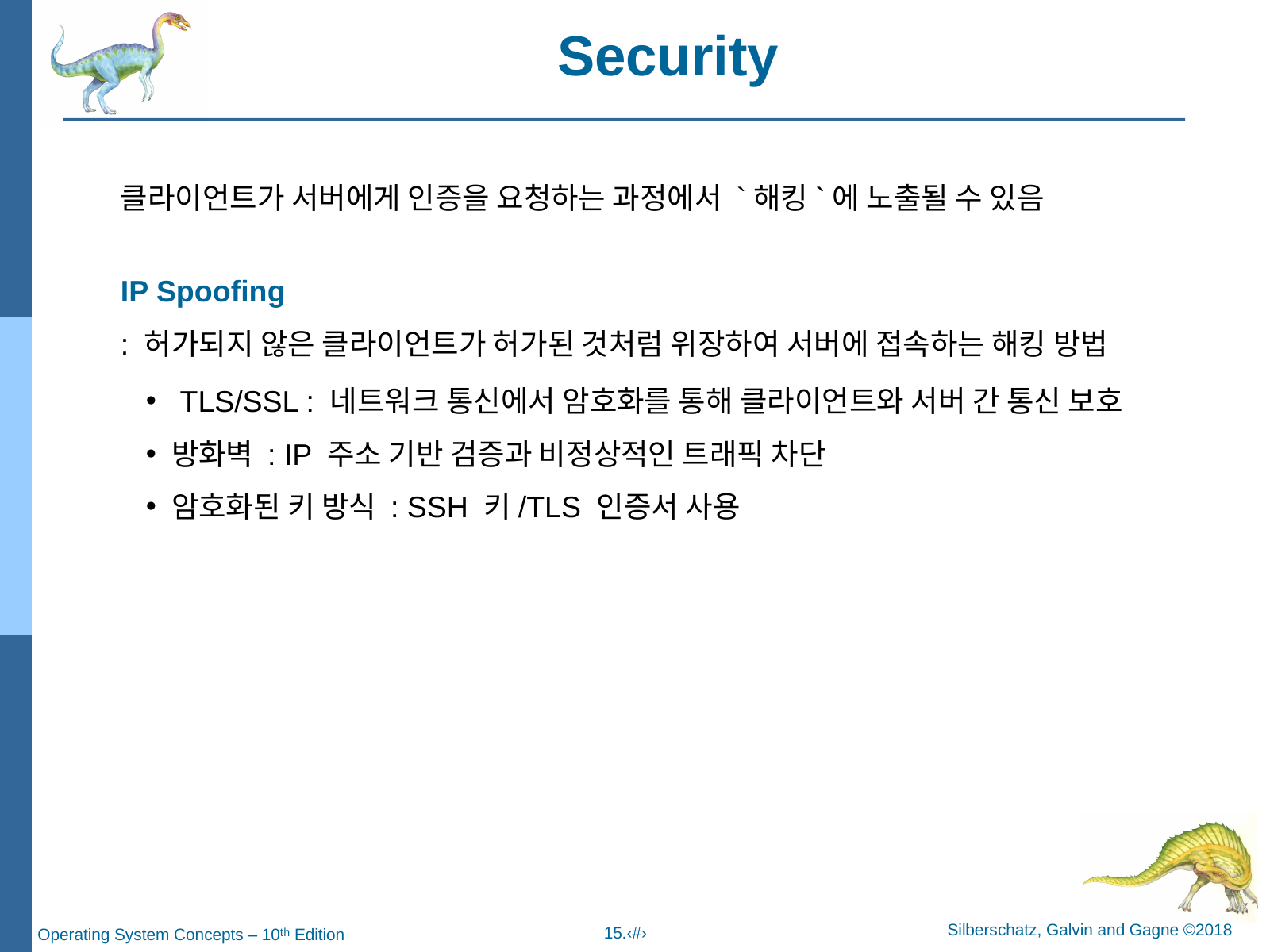

Security

클라이언트가 서버에게 인증을 요청하는 과정에서 `해킹`에 노출될 수 있음
IP Spoofing
: 허가되지 않은 클라이언트가 허가된 것처럼 위장하여 서버에 접속하는 해킹 방법

 TLS/SSL : 네트워크 통신에서 암호화를 통해 클라이언트와 서버 간 통신 보호
방화벽 : IP 주소 기반 검증과 비정상적인 트래픽 차단
암호화된 키 방식 : SSH 키/TLS 인증서 사용

Silberschatz, Galvin and Gagne ©2018
15.‹#›
Operating System Concepts – 10ᵗʰ Edition